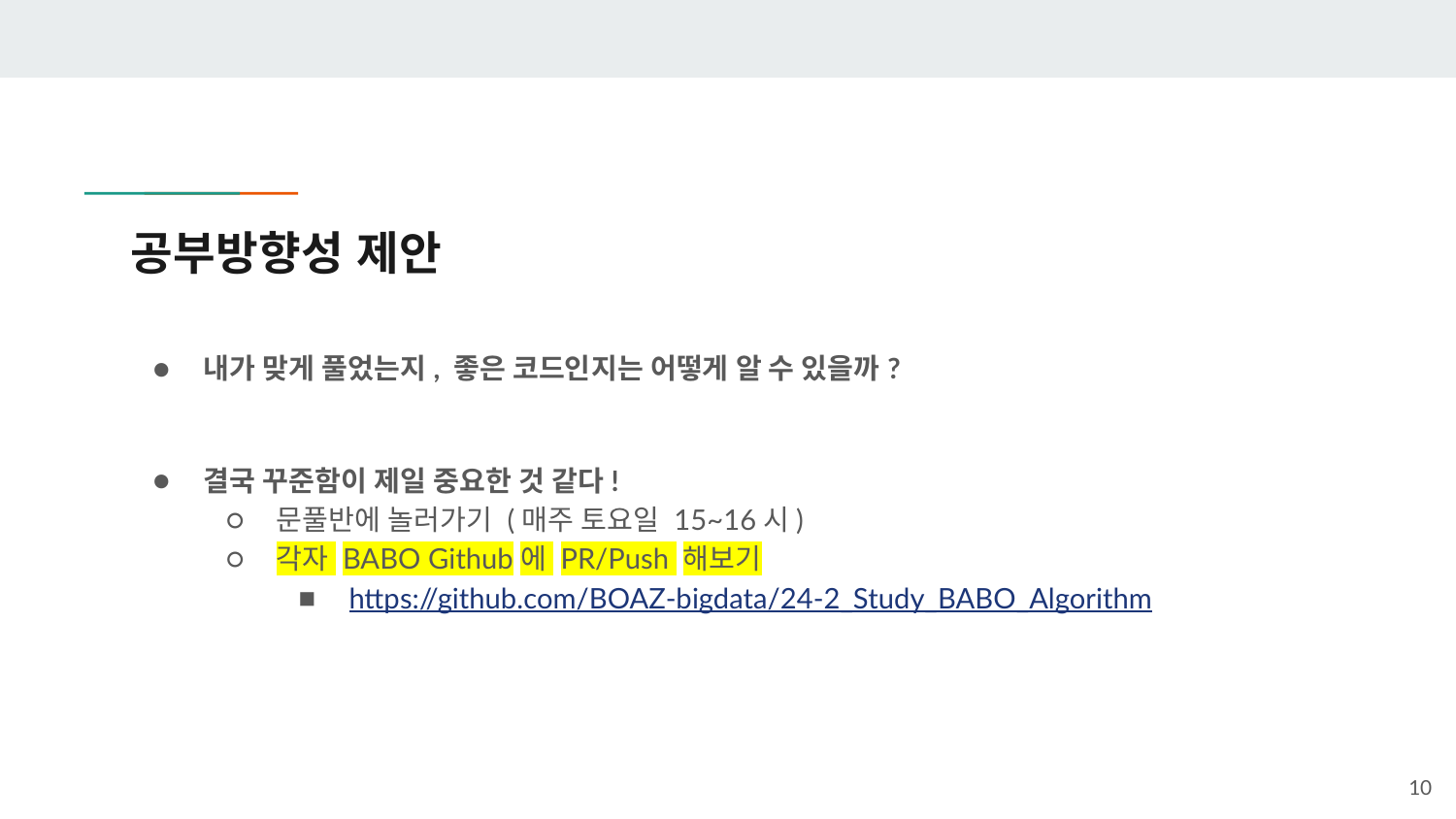

# 공부방향성 제안
내가 맞게 풀었는지, 좋은 코드인지는 어떻게 알 수 있을까?
결국 꾸준함이 제일 중요한 것 같다!
문풀반에 놀러가기 (매주 토요일 15~16시)
각자 BABO Github에 PR/Push 해보기
https://github.com/BOAZ-bigdata/24-2_Study_BABO_Algorithm

10